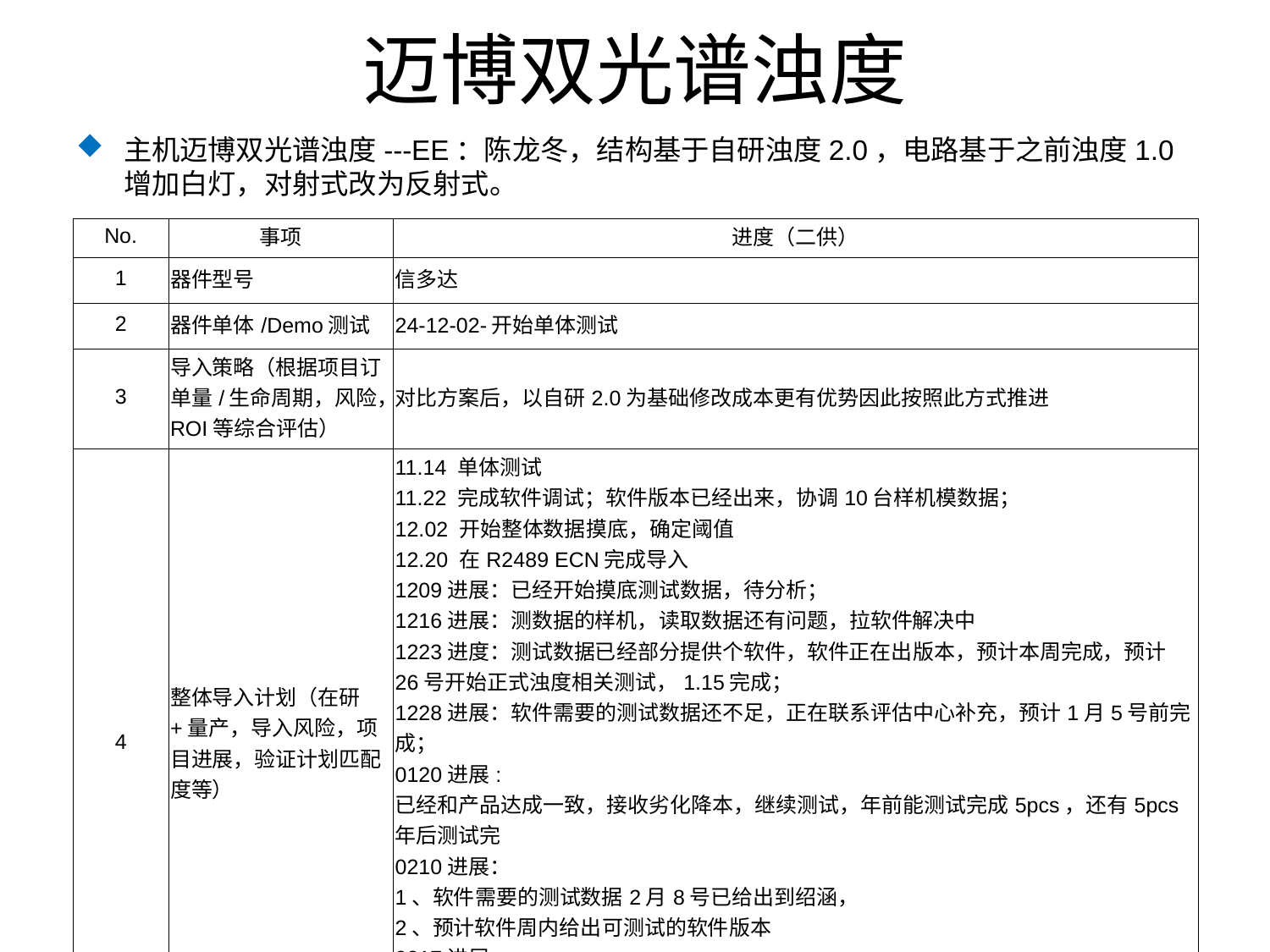

# 迈博双光谱浊度
主机迈博双光谱浊度---EE：陈龙冬，结构基于自研浊度2.0，电路基于之前浊度1.0增加白灯，对射式改为反射式。
| No. | 事项 | 进度（二供） |
| --- | --- | --- |
| 1 | 器件型号 | 信多达 |
| 2 | 器件单体/Demo测试 | 24-12-02-开始单体测试 |
| 3 | 导入策略（根据项目订单量/生命周期，风险，ROI等综合评估） | 对比方案后，以自研2.0为基础修改成本更有优势因此按照此方式推进 |
| 4 | 整体导入计划（在研+量产，导入风险，项目进展，验证计划匹配度等） | 11.14 单体测试 11.22 完成软件调试；软件版本已经出来，协调10台样机模数据； 12.02 开始整体数据摸底，确定阈值 12.20 在R2489 ECN完成导入 1209进展：已经开始摸底测试数据，待分析； 1216进展：测数据的样机，读取数据还有问题，拉软件解决中 1223进度：测试数据已经部分提供个软件，软件正在出版本，预计本周完成，预计26号开始正式浊度相关测试，1.15完成； 1228进展：软件需要的测试数据还不足，正在联系评估中心补充，预计1月5号前完成； 0120进展: 已经和产品达成一致，接收劣化降本，继续测试，年前能测试完成5pcs，还有5pcs年后测试完 0210进展： 1、软件需要的测试数据2月8号已给出到绍涵， 2、预计软件周内给出可测试的软件版本 0217进展: 1， R2489测试数据已完成，本周产品终测 2，其他产品同步测试月底前导入 |